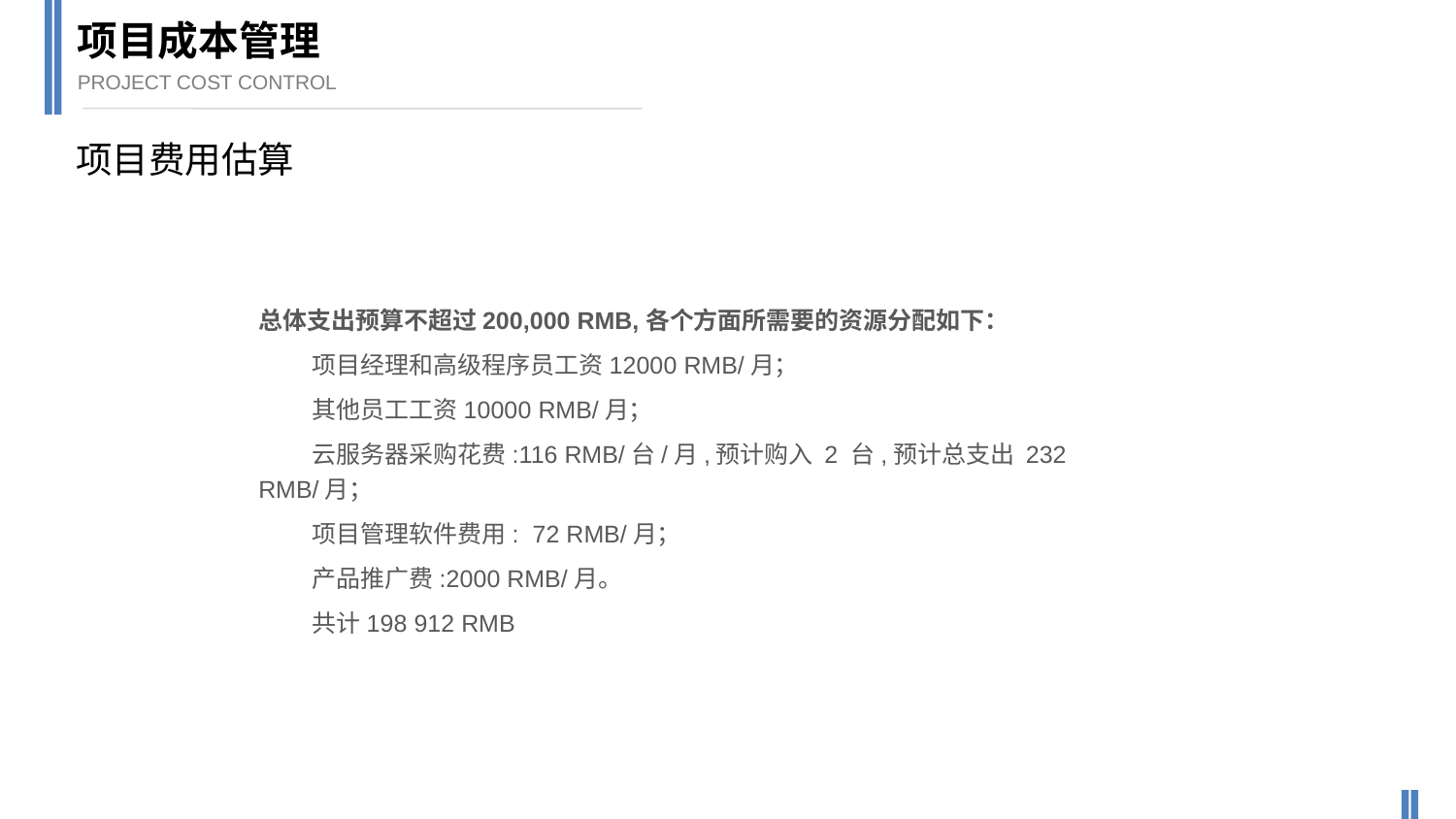

项目成本管理
PROJECT COST CONTROL
项目费用估算
总体支出预算不超过200,000 RMB,各个方面所需要的资源分配如下：
         项目经理和高级程序员工资12000 RMB/月；
         其他员工工资10000 RMB/月；
         云服务器采购花费:116 RMB/台/月,预计购入 2 台,预计总支出 232 RMB/月；
         项目管理软件费用:  72 RMB/月；
         产品推广费:2000 RMB/月。
         共计198 912 RMB